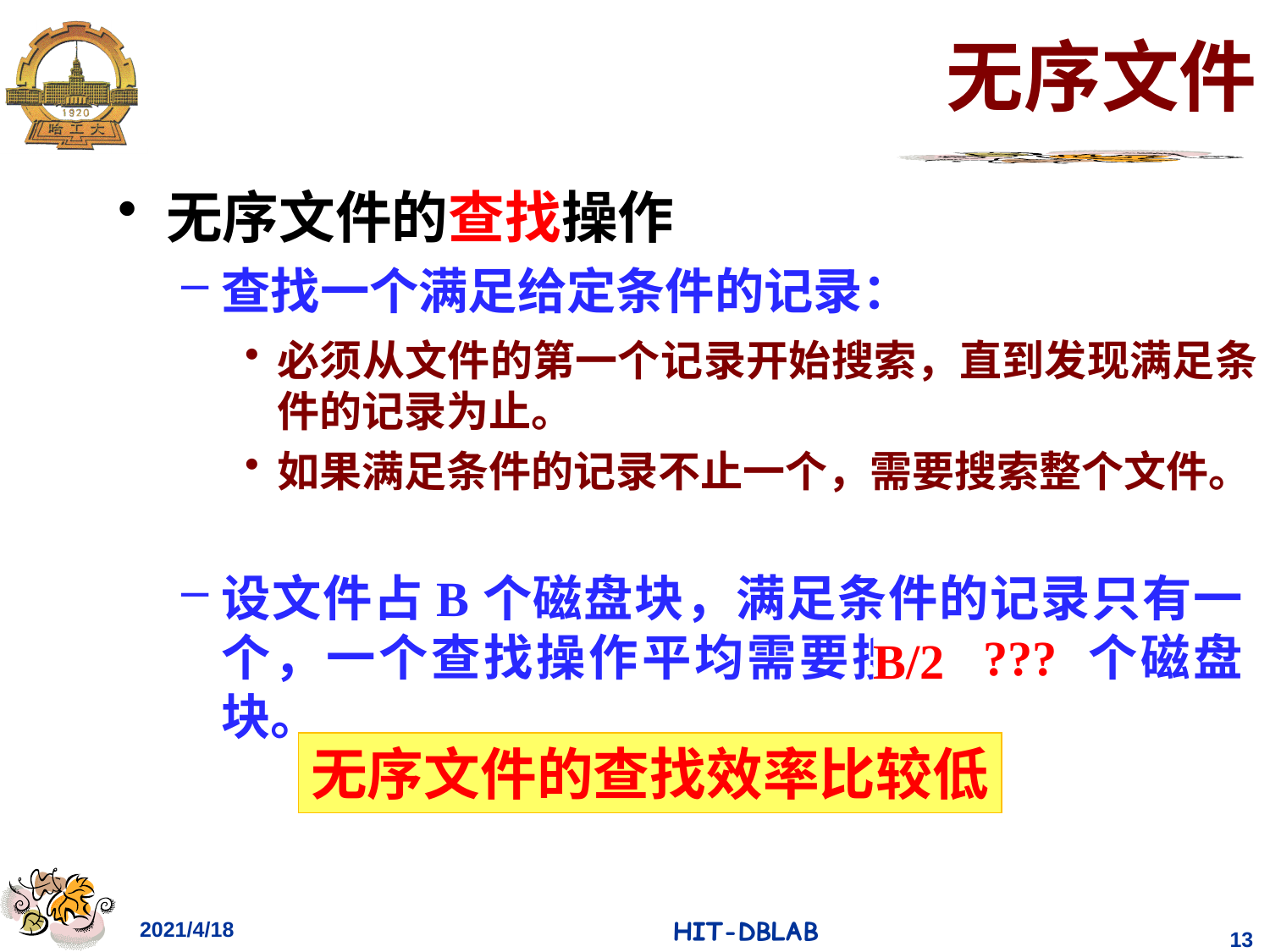

# 无序文件
无序文件的查找操作
查找一个满足给定条件的记录：
必须从文件的第一个记录开始搜索，直到发现满足条件的记录为止。
如果满足条件的记录不止一个，需要搜索整个文件。
设文件占B个磁盘块，满足条件的记录只有一个，一个查找操作平均需要搜索 ??? 个磁盘块。
B/2
无序文件的查找效率比较低
2021/4/18
HIT-DBLAB
133